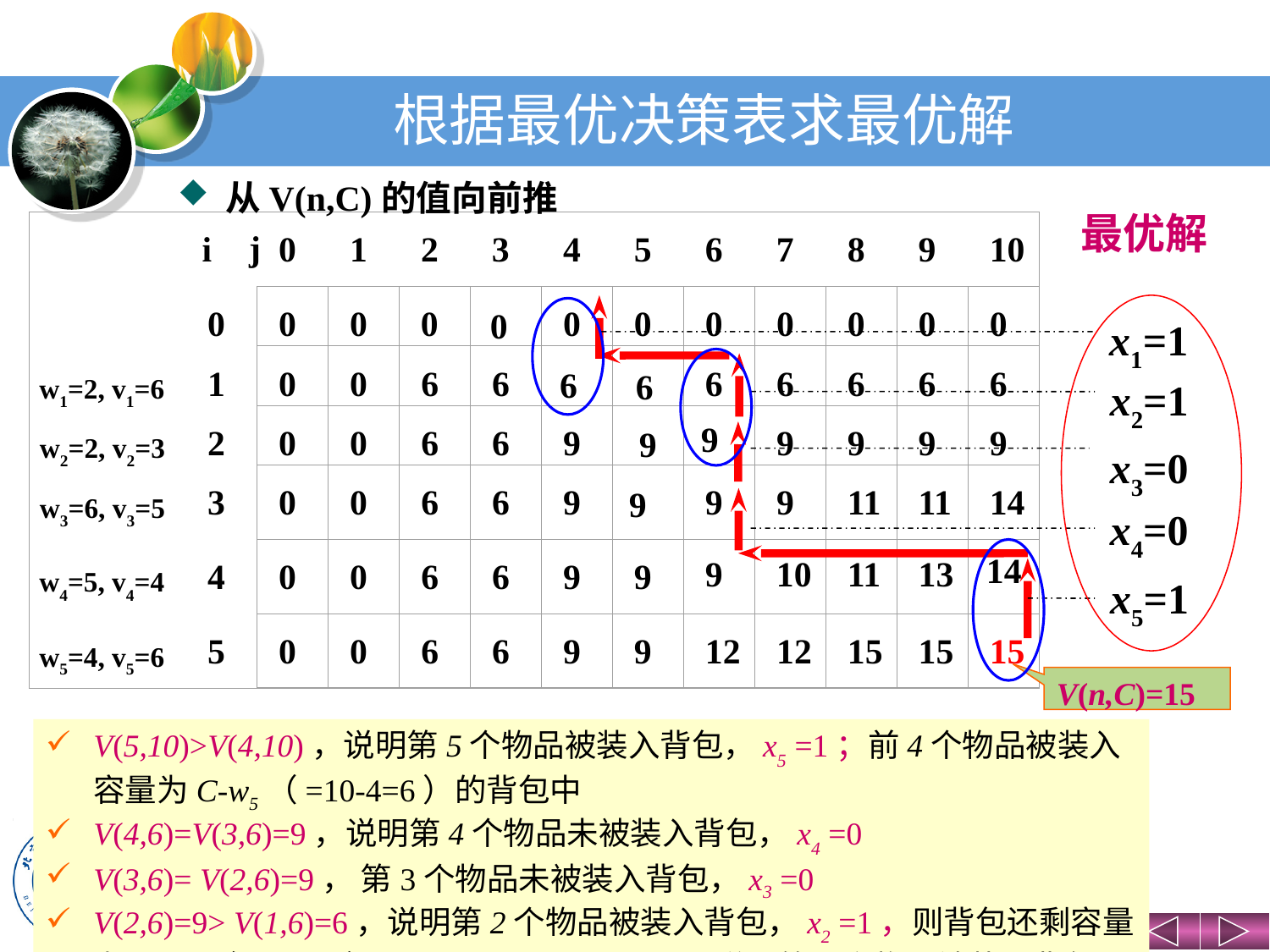

# 根据最优决策表求最优解
从V(n,C)的值向前推

最优解

 j

0

1

2

3

4

5

6

7

8

9

10

0

w1=2, v1=6

1

w2=2, v2=3

2

w3=6, v3=5

3

w4=5, v4=4

4

w5=4, v5=6

5

 i

0

0

0

0

0

0

0

0

0

0

0

x1=1

0

0

6

6

6

6

6

6

6

6

x2=1

6

9

0

0

6

6

9

9

9

9

9

9

x3=0

0

0

6

6

9

9

9

11

11

14

9

x4=0

14

9

10

11

13

0

0

6

6

9

9

x5=1

0

0

6

6

9

9

12

12

15

15

15

V(n,C)=15
V(5,10)>V(4,10)，说明第5个物品被装入背包，x5 =1；前4个物品被装入容量为C-w5（=10-4=6）的背包中
V(4,6)=V(3,6)=9，说明第4个物品未被装入背包，x4 =0
V(3,6)= V(2,6)=9， 第3个物品未被装入背包，x3 =0
V(2,6)=9> V(1,6)=6，说明第2个物品被装入背包，x2 =1，则背包还剩容量为6-w2（=6-2=4）；V(1,4)=6> V(0,4)=0，说明第1个物品被装入背包，x1 =1
121